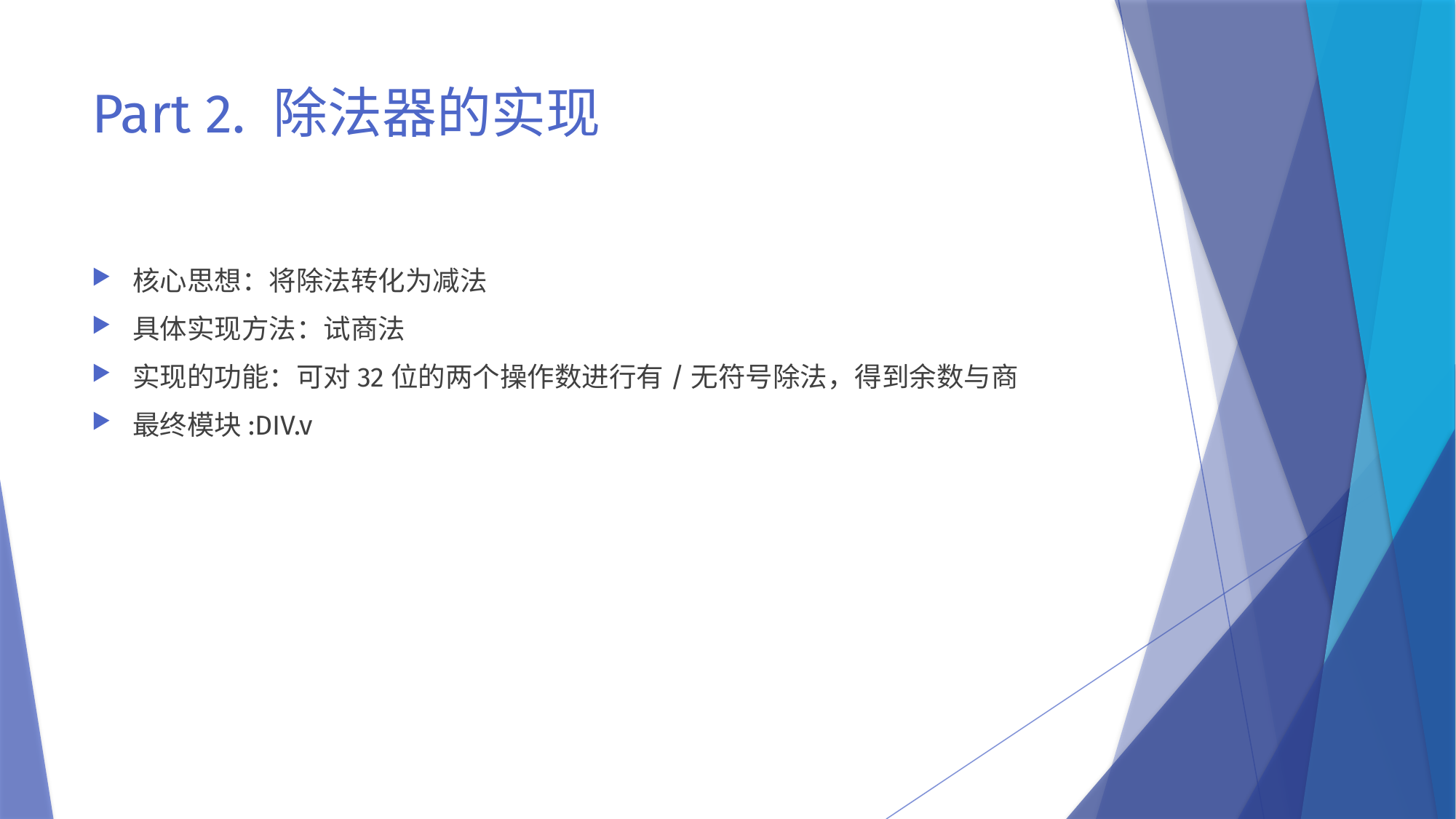

# Part 2. 除法器的实现
核心思想：将除法转化为减法
具体实现方法：试商法
实现的功能：可对32位的两个操作数进行有/无符号除法，得到余数与商
最终模块:DIV.v